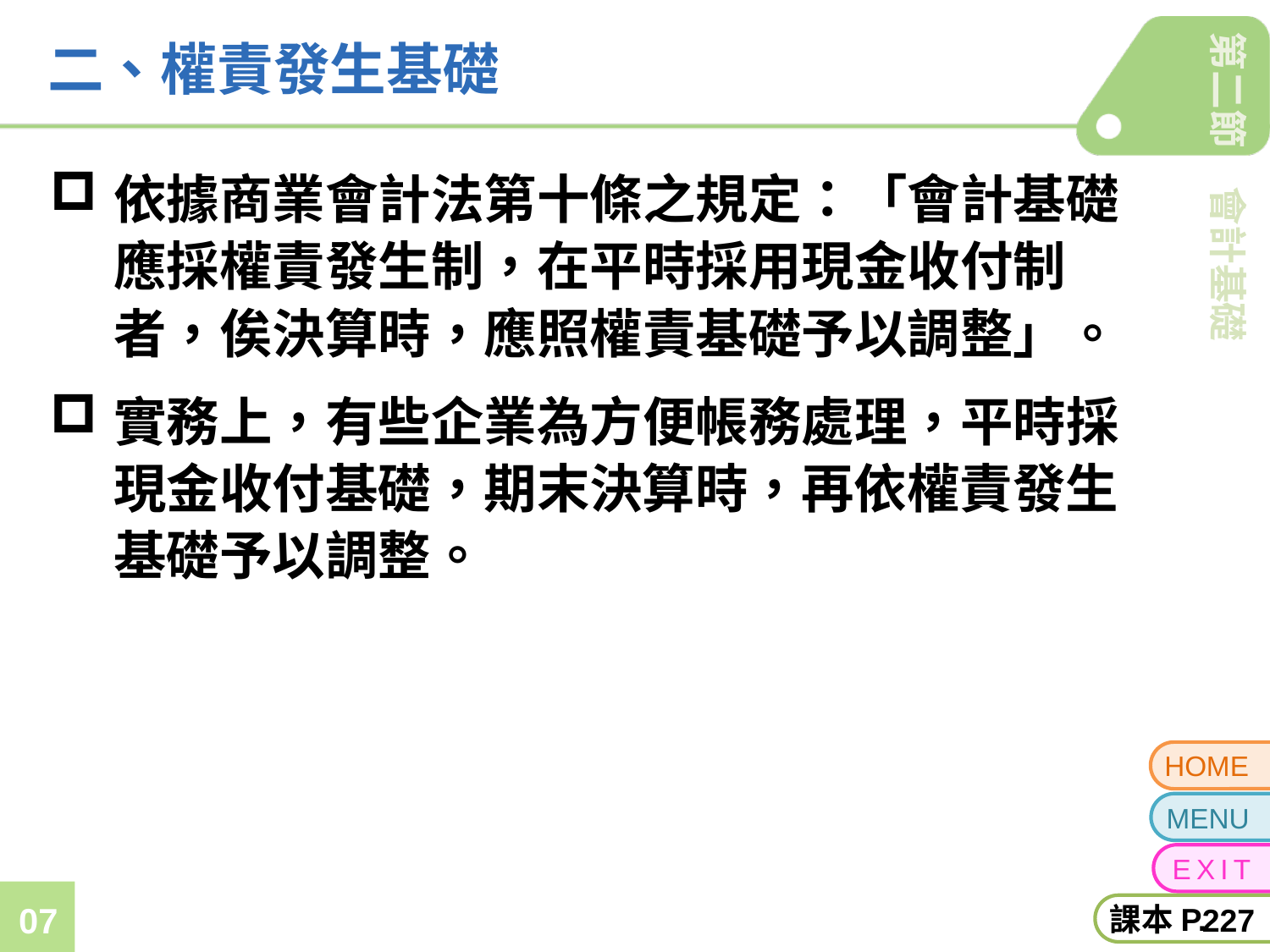

# 二、權責發生基礎
依據商業會計法第十條之規定：「會計基礎應採權責發生制，在平時採用現金收付制者，俟決算時，應照權責基礎予以調整」。
實務上，有些企業為方便帳務處理，平時採現金收付基礎，期末決算時，再依權責發生基礎予以調整。
227